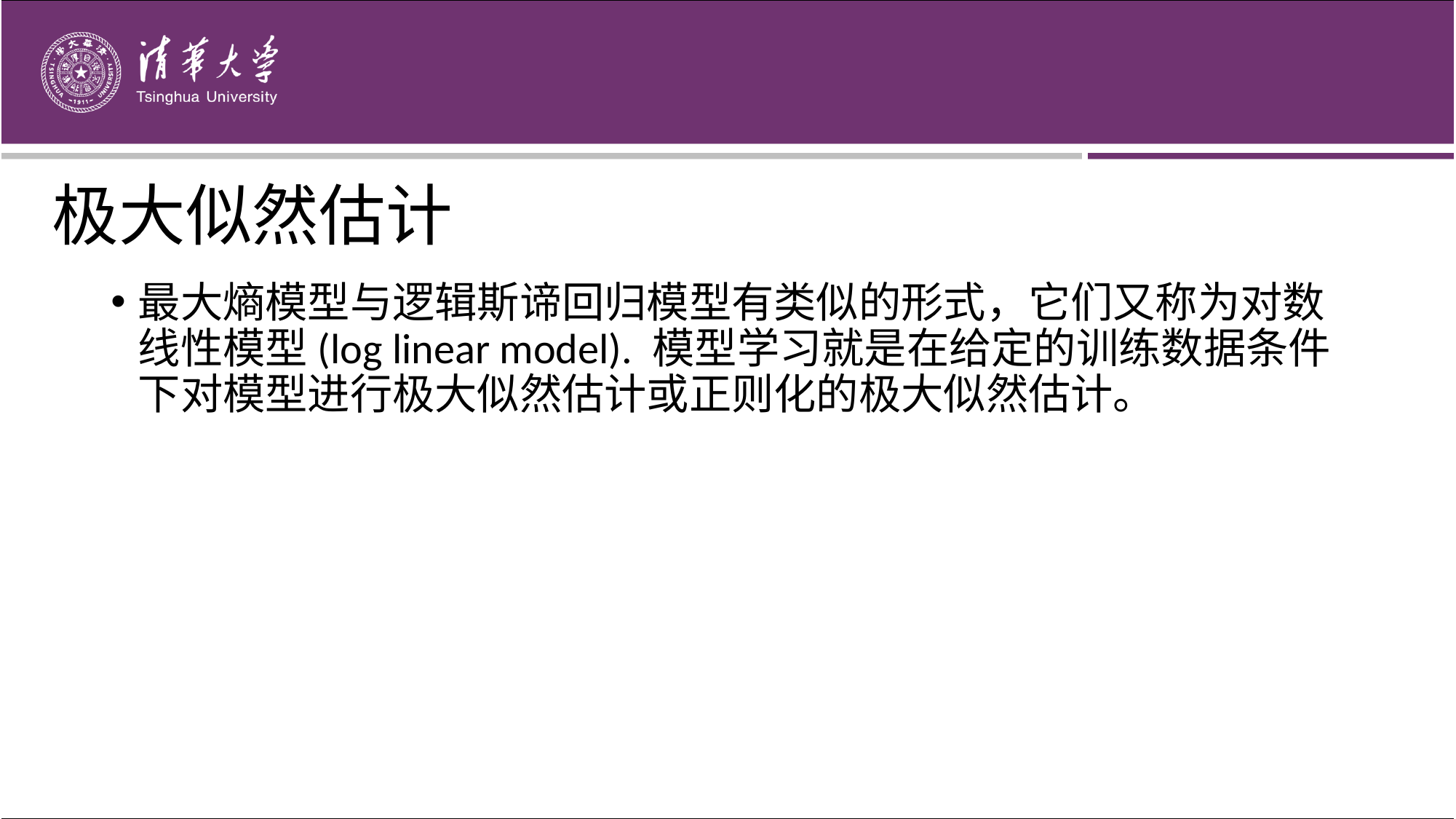

极大似然估计
最大熵模型与逻辑斯谛回归模型有类似的形式，它们又称为对数线性模型(log linear model). 模型学习就是在给定的训练数据条件下对模型进行极大似然估计或正则化的极大似然估计。